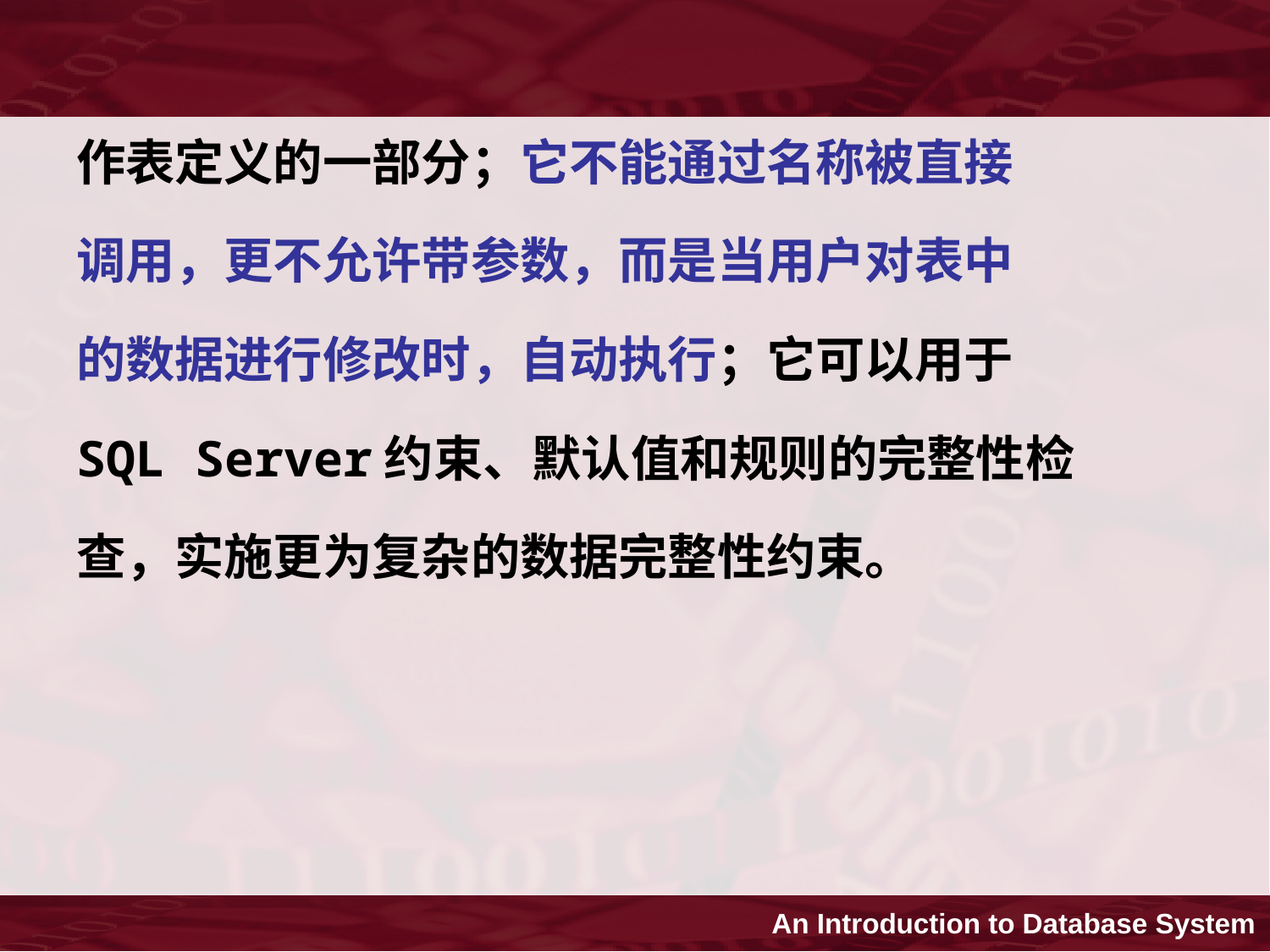

作表定义的一部分；它不能通过名称被直接
调用，更不允许带参数，而是当用户对表中
的数据进行修改时，自动执行；它可以用于
SQL Server约束、默认值和规则的完整性检
查，实施更为复杂的数据完整性约束。